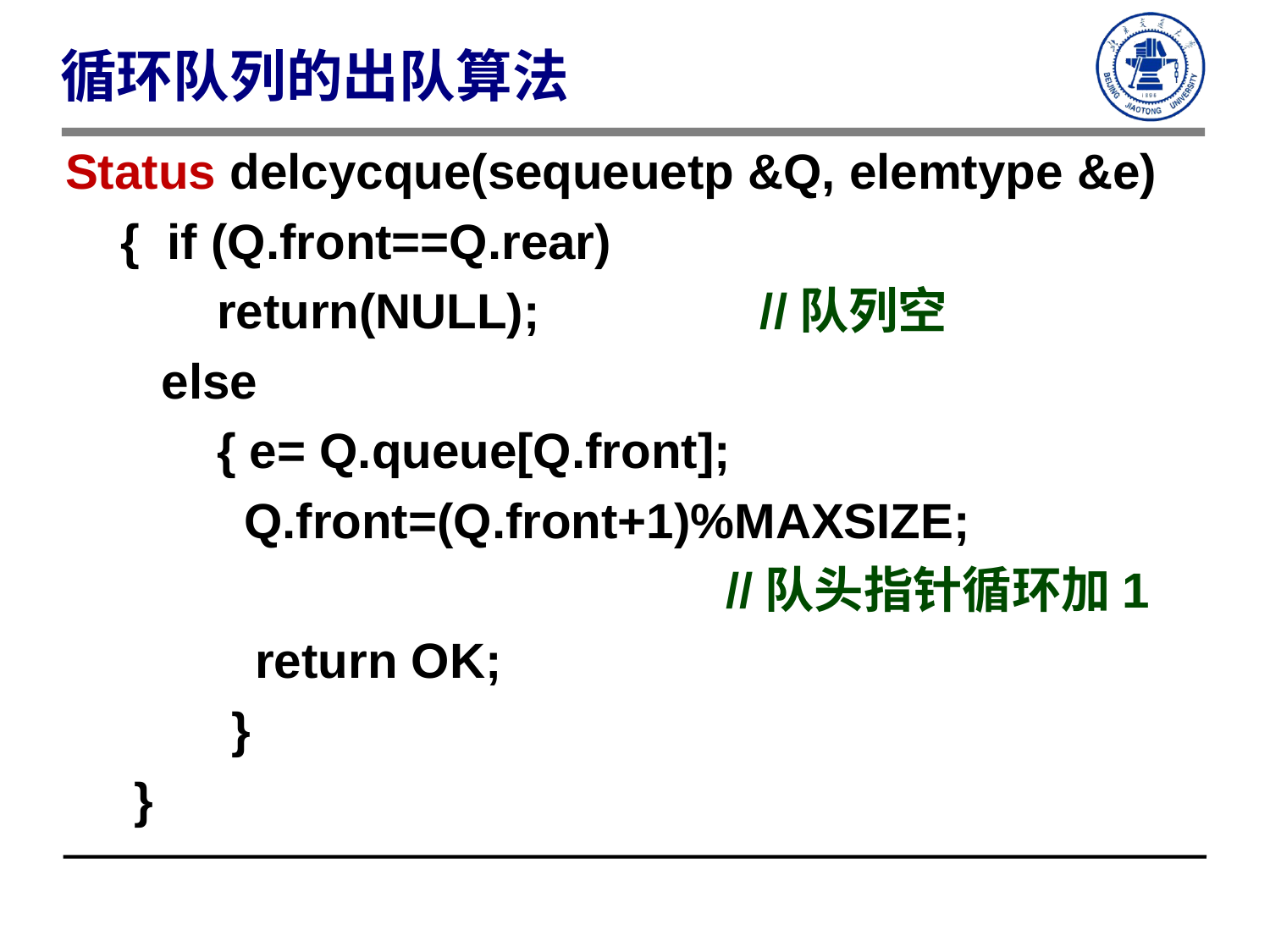

循环队列的出队算法
Status delcycque(sequeuetp &Q, elemtype &e)
    {  if (Q.front==Q.rear)
           return(NULL);                //队列空
       else
           { e= Q.queue[Q.front];
             Q.front=(Q.front+1)%MAXSIZE;
                                                //队头指针循环加1
                return OK;
              }
     }